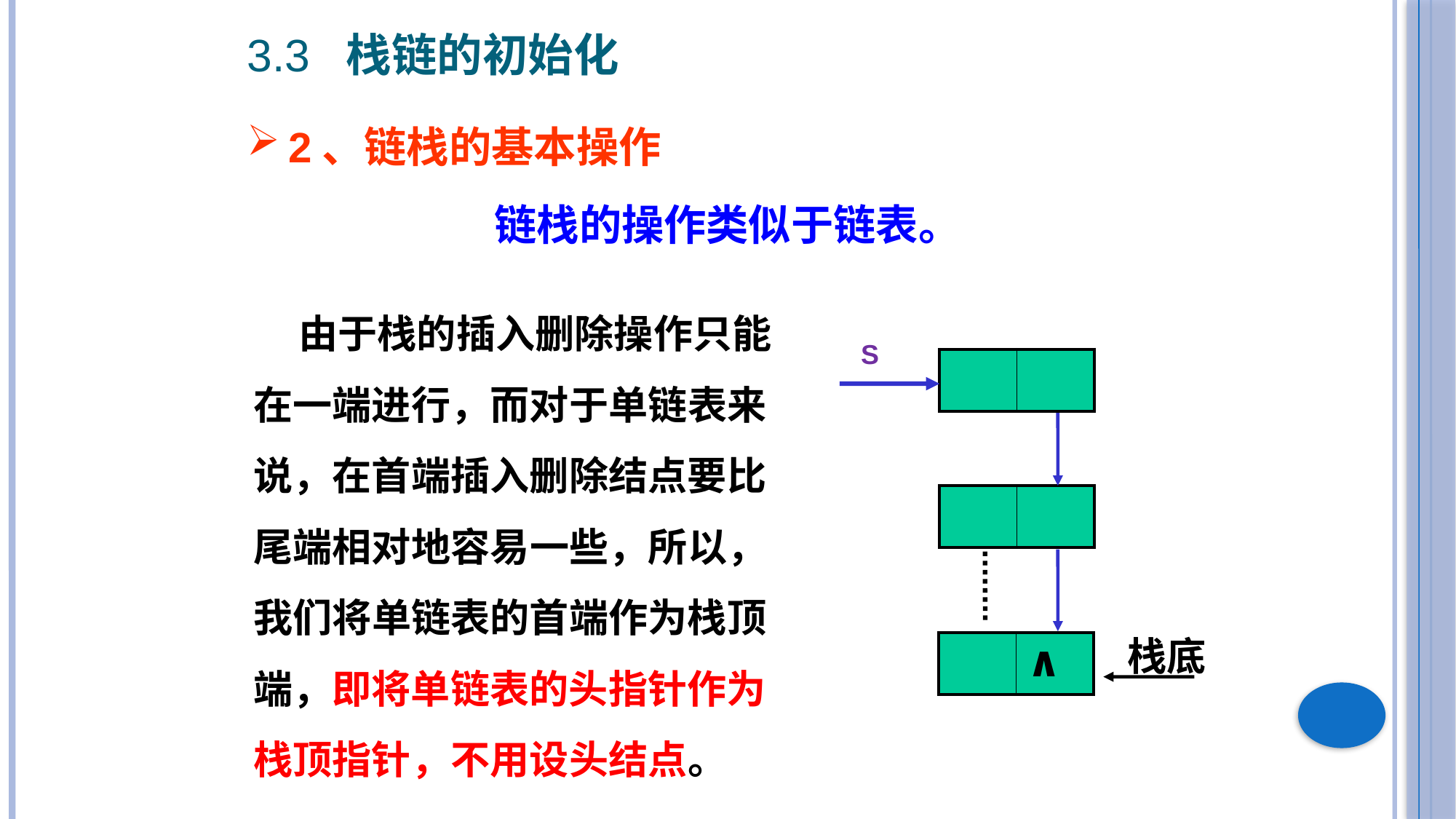

3.3  栈链的初始化
2、链栈的基本操作

链栈的操作类似于链表。
    由于栈的插入删除操作只能在一端进行，而对于单链表来说，在首端插入删除结点要比尾端相对地容易一些，所以，我们将单链表的首端作为栈顶端，即将单链表的头指针作为栈顶指针，不用设头结点。
S
|  |  |
| --- | --- |

|  |  |
| --- | --- |

栈底
|  | ∧ |
| --- | --- |